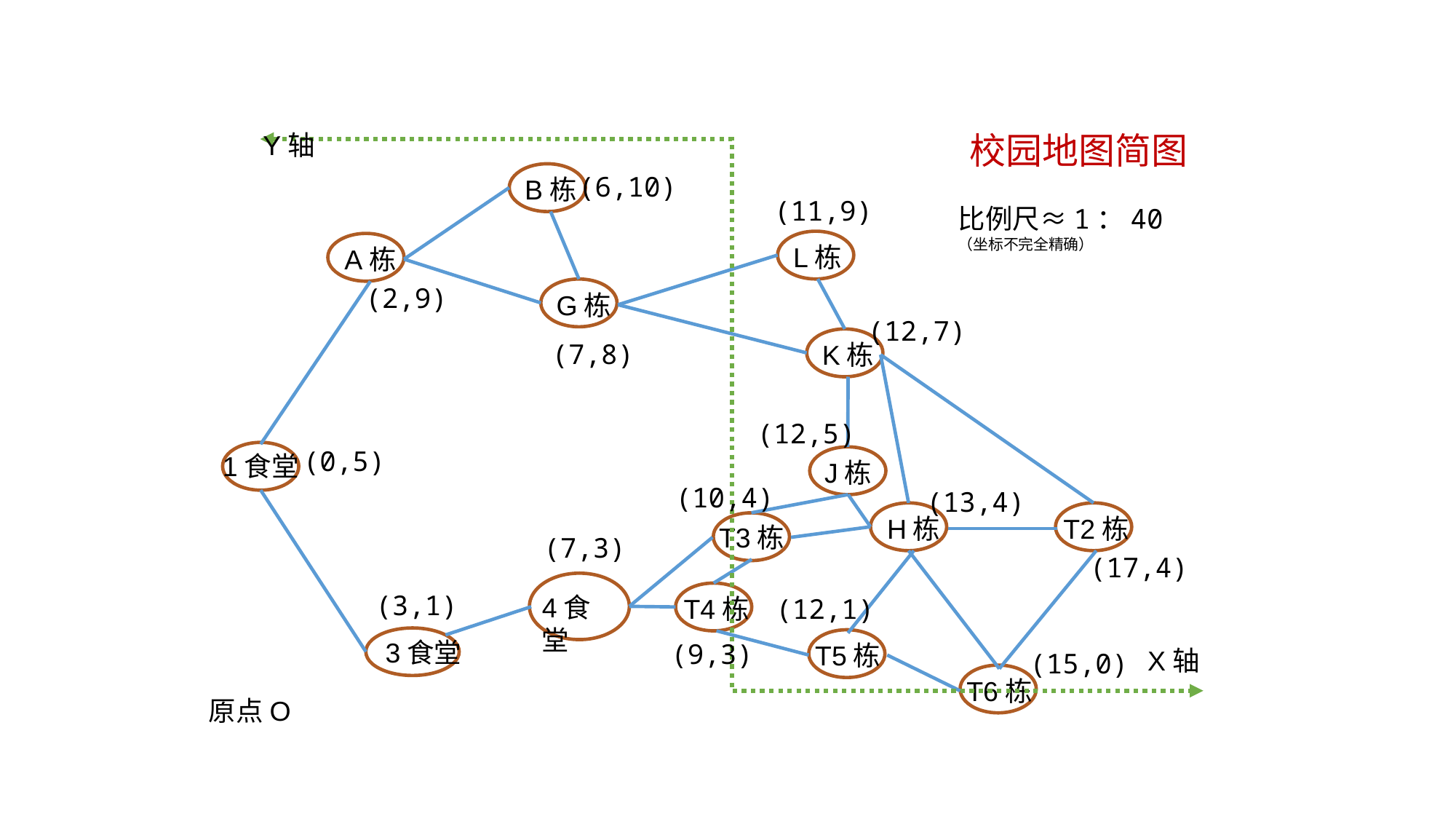

Y轴
校园地图简图
X轴
原点O

B栋

L栋

A栋

G栋

K栋

1食堂

J栋

H栋

T2栋

T3栋

4食堂

T4栋

3食堂

T5栋

T6栋
(6,10)
(11,9)
比例尺≈1：40
（坐标不完全精确）
(2,9)
(12,7)
(7,8)
(12,5)
(0,5)
(10,4)
(13,4)
(7,3)
(17,4)
(3,1)
(12,1)
(9,3)
(15,0)